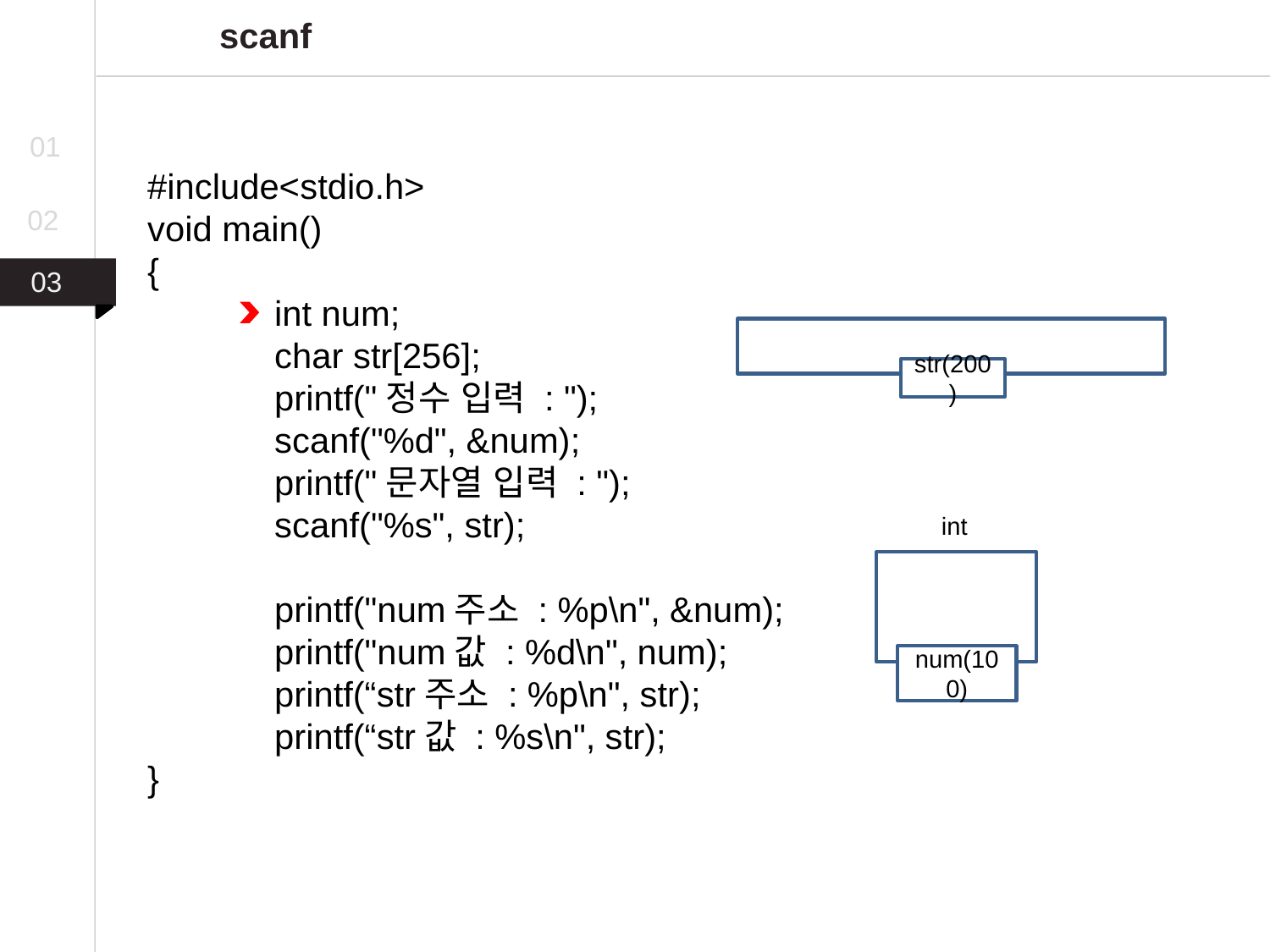

scanf
01
#include<stdio.h>
void main()
{
	int num;
	char str[256];
	printf("정수 입력 : ");
	scanf("%d", &num);
	printf("문자열 입력 : ");
	scanf("%s", str);

	printf("num주소 : %p\n", &num);
	printf("num값 : %d\n", num);
	printf(“str주소 : %p\n", str);
	printf(“str값 : %s\n", str);
}
02
03

03
02

str(200)
int

num(100)